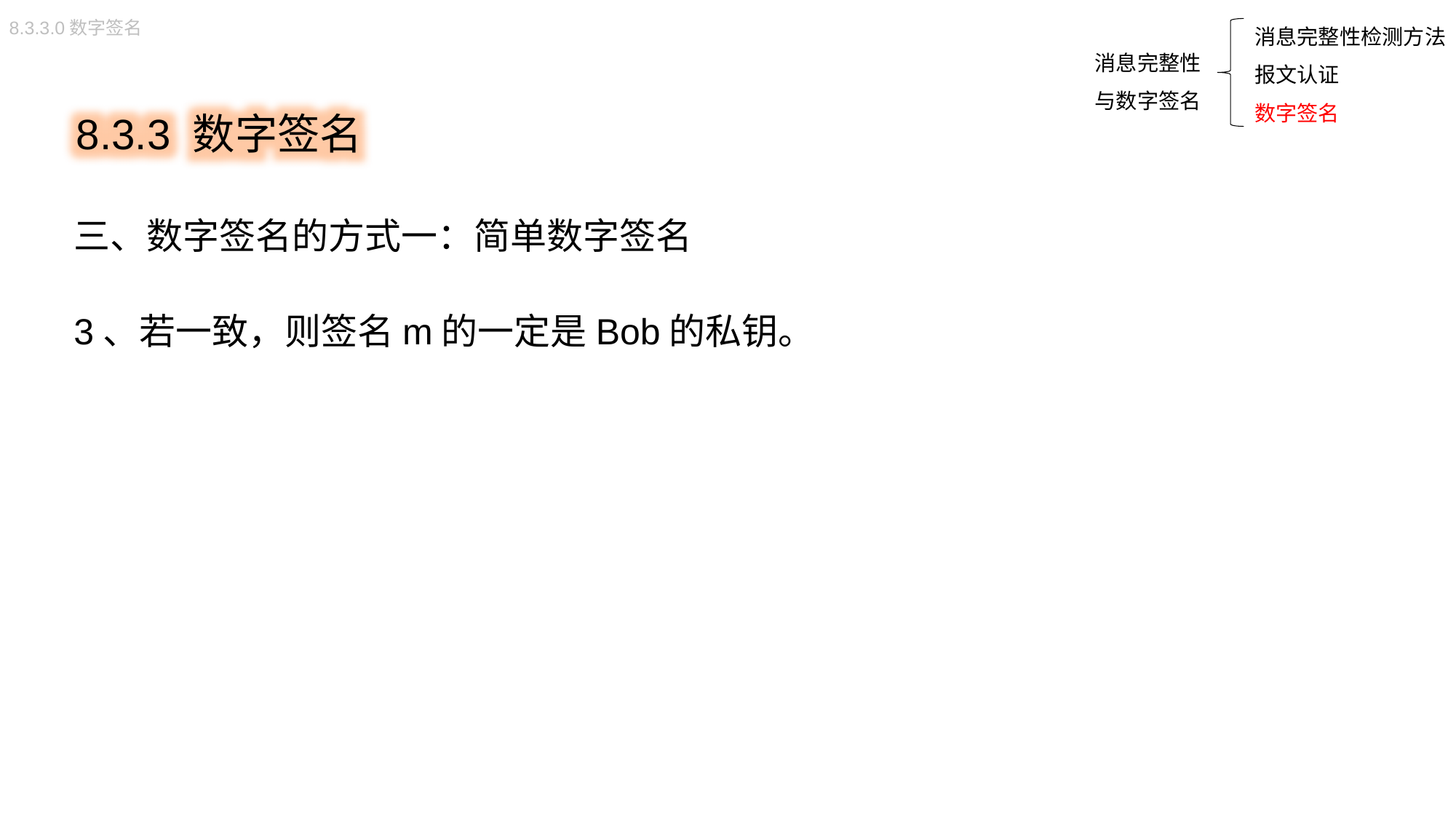

消息完整性检测方法
报文认证
数字签名
8.3.3.0数字签名

消息完整性
与数字签名
8.3.3 数字签名
三、数字签名的方式一：简单数字签名
3、若一致，则签名m的一定是Bob的私钥。